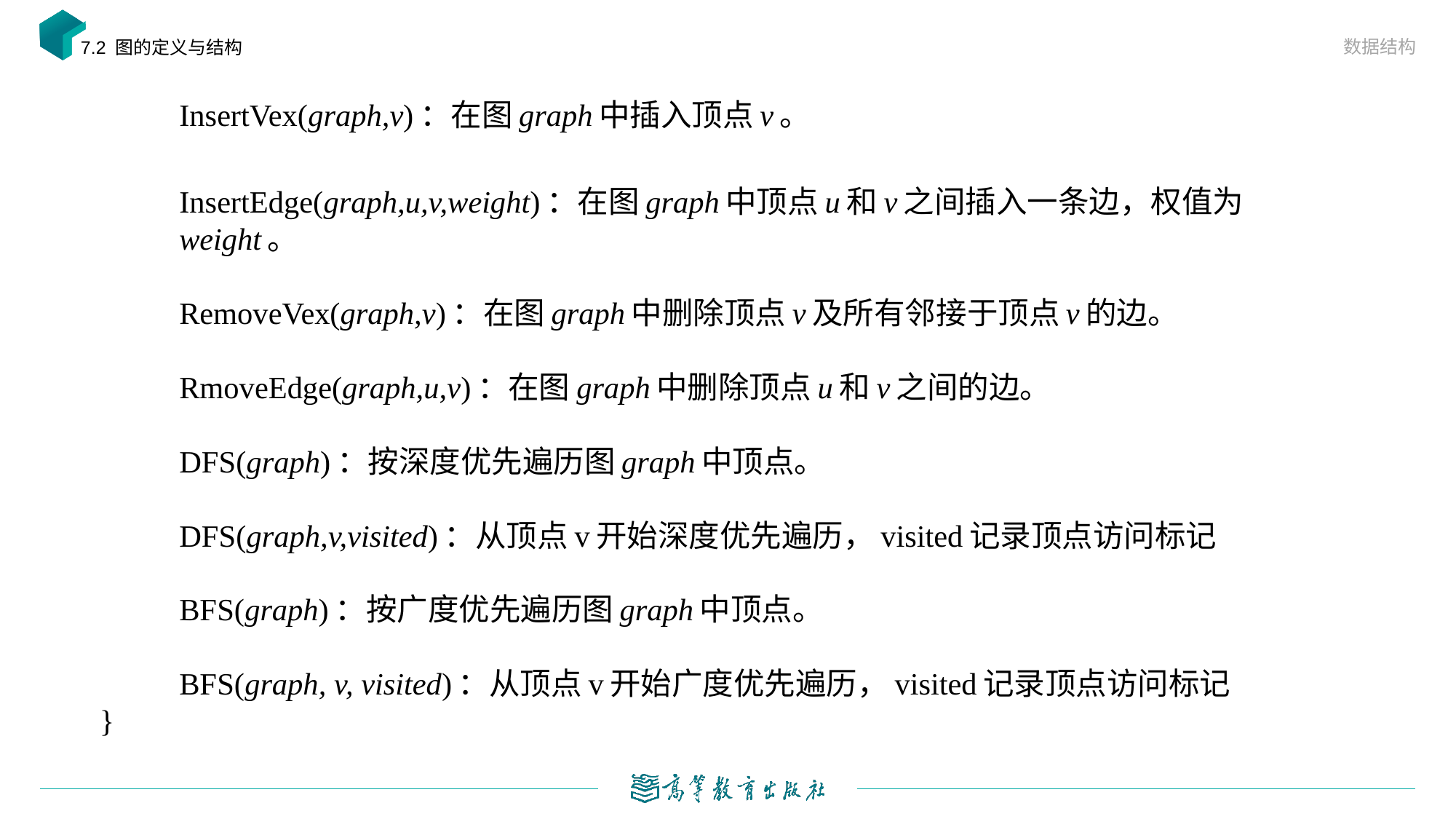

数据结构
7.2 图的定义与结构
InsertVex(graph,v)：在图graph中插入顶点v。

InsertEdge(graph,u,v,weight)：在图graph中顶点u和v之间插入一条边，权值为weight。

RemoveVex(graph,v)：在图graph中删除顶点v及所有邻接于顶点v的边。

RmoveEdge(graph,u,v)：在图graph中删除顶点u和v之间的边。

DFS(graph)：按深度优先遍历图graph中顶点。

DFS(graph,v,visited)：从顶点v开始深度优先遍历，visited记录顶点访问标记

BFS(graph)：按广度优先遍历图graph中顶点。

BFS(graph, v, visited)：从顶点v开始广度优先遍历，visited记录顶点访问标记
}